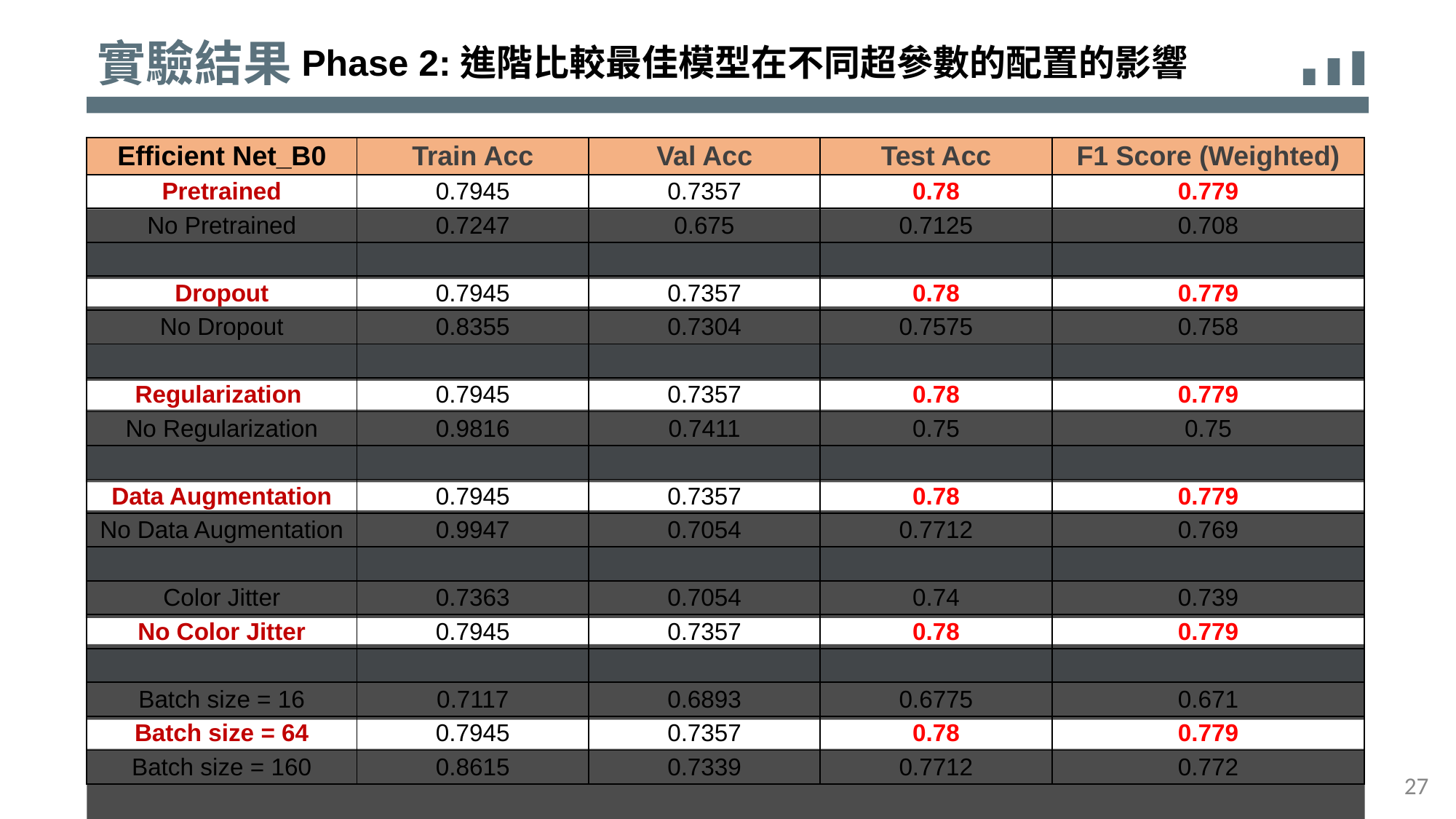

實驗結果
Phase 2:進階比較最佳模型在不同超參數的配置的影響

| Efficient Net\_B0 | Train Acc | Val Acc | Test Acc | F1 Score (Weighted) |
| --- | --- | --- | --- | --- |
| Pretrained | 0.7945 | 0.7357 | 0.78 | 0.779 |
| No Pretrained | 0.7247 | 0.675 | 0.7125 | 0.708 |
|  |  |  |  |  |
| Dropout | 0.7945 | 0.7357 | 0.78 | 0.779 |
| No Dropout | 0.8355 | 0.7304 | 0.7575 | 0.758 |
|  |  |  |  |  |
| Regularization | 0.7945 | 0.7357 | 0.78 | 0.779 |
| No Regularization | 0.9816 | 0.7411 | 0.75 | 0.75 |
|  |  |  |  |  |
| Data Augmentation | 0.7945 | 0.7357 | 0.78 | 0.779 |
| No Data Augmentation | 0.9947 | 0.7054 | 0.7712 | 0.769 |
|  |  |  |  |  |
| Color Jitter | 0.7363 | 0.7054 | 0.74 | 0.739 |
| No Color Jitter | 0.7945 | 0.7357 | 0.78 | 0.779 |
|  |  |  |  |  |
| Batch size = 16 | 0.7117 | 0.6893 | 0.6775 | 0.671 |
| Batch size = 64 | 0.7945 | 0.7357 | 0.78 | 0.779 |
| Batch size = 160 | 0.8615 | 0.7339 | 0.7712 | 0.772 |

27